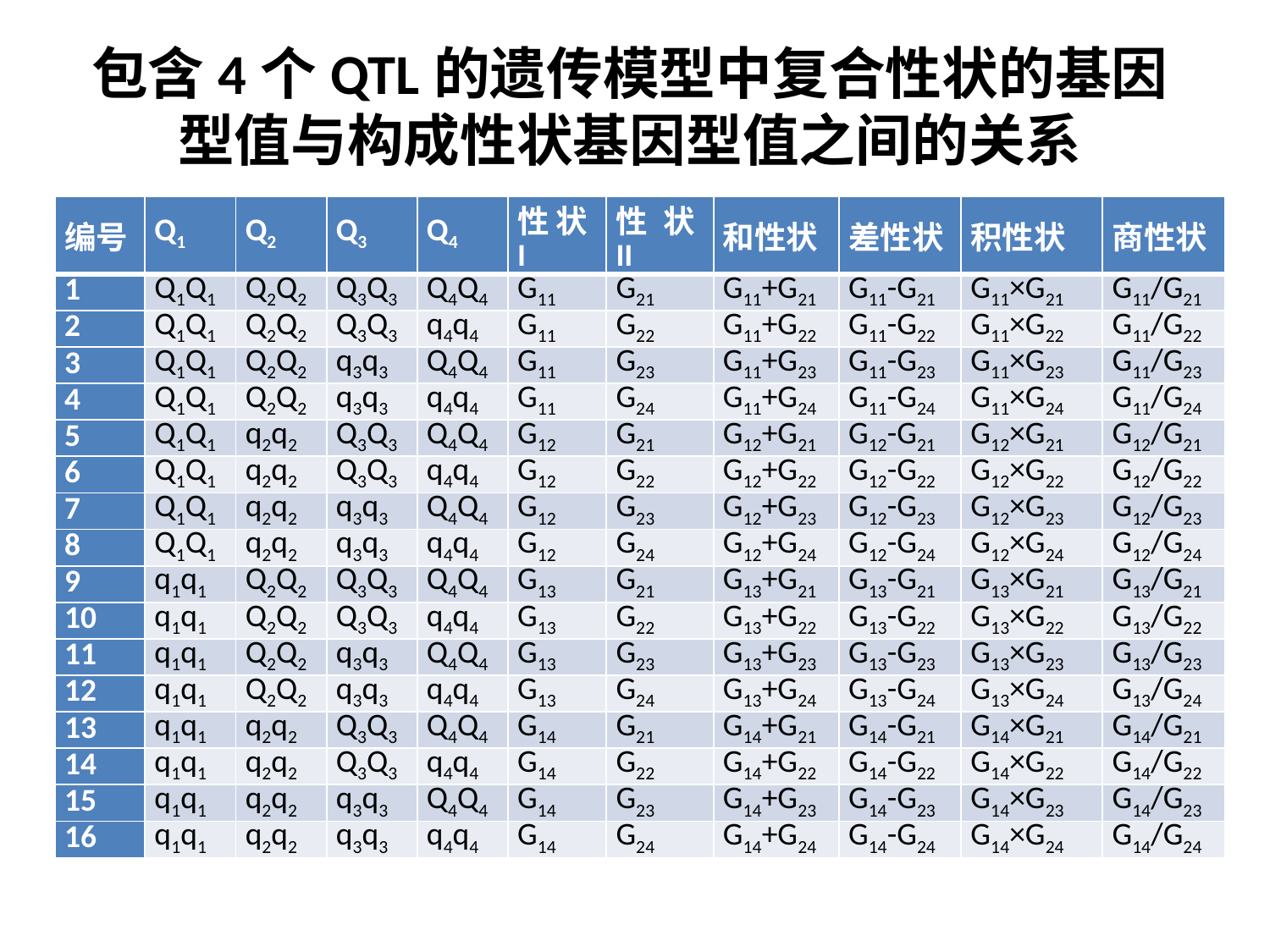

# 包含4个QTL的遗传模型中复合性状的基因型值与构成性状基因型值之间的关系
| 编号 | Q1 | Q2 | Q3 | Q4 | 性状I | 性状II | 和性状 | 差性状 | 积性状 | 商性状 |
| --- | --- | --- | --- | --- | --- | --- | --- | --- | --- | --- |
| 1 | Q1Q1 | Q2Q2 | Q3Q3 | Q4Q4 | G11 | G21 | G11+G21 | G11-G21 | G11×G21 | G11/G21 |
| 2 | Q1Q1 | Q2Q2 | Q3Q3 | q4q4 | G11 | G22 | G11+G22 | G11-G22 | G11×G22 | G11/G22 |
| 3 | Q1Q1 | Q2Q2 | q3q3 | Q4Q4 | G11 | G23 | G11+G23 | G11-G23 | G11×G23 | G11/G23 |
| 4 | Q1Q1 | Q2Q2 | q3q3 | q4q4 | G11 | G24 | G11+G24 | G11-G24 | G11×G24 | G11/G24 |
| 5 | Q1Q1 | q2q2 | Q3Q3 | Q4Q4 | G12 | G21 | G12+G21 | G12-G21 | G12×G21 | G12/G21 |
| 6 | Q1Q1 | q2q2 | Q3Q3 | q4q4 | G12 | G22 | G12+G22 | G12-G22 | G12×G22 | G12/G22 |
| 7 | Q1Q1 | q2q2 | q3q3 | Q4Q4 | G12 | G23 | G12+G23 | G12-G23 | G12×G23 | G12/G23 |
| 8 | Q1Q1 | q2q2 | q3q3 | q4q4 | G12 | G24 | G12+G24 | G12-G24 | G12×G24 | G12/G24 |
| 9 | q1q1 | Q2Q2 | Q3Q3 | Q4Q4 | G13 | G21 | G13+G21 | G13-G21 | G13×G21 | G13/G21 |
| 10 | q1q1 | Q2Q2 | Q3Q3 | q4q4 | G13 | G22 | G13+G22 | G13-G22 | G13×G22 | G13/G22 |
| 11 | q1q1 | Q2Q2 | q3q3 | Q4Q4 | G13 | G23 | G13+G23 | G13-G23 | G13×G23 | G13/G23 |
| 12 | q1q1 | Q2Q2 | q3q3 | q4q4 | G13 | G24 | G13+G24 | G13-G24 | G13×G24 | G13/G24 |
| 13 | q1q1 | q2q2 | Q3Q3 | Q4Q4 | G14 | G21 | G14+G21 | G14-G21 | G14×G21 | G14/G21 |
| 14 | q1q1 | q2q2 | Q3Q3 | q4q4 | G14 | G22 | G14+G22 | G14-G22 | G14×G22 | G14/G22 |
| 15 | q1q1 | q2q2 | q3q3 | Q4Q4 | G14 | G23 | G14+G23 | G14-G23 | G14×G23 | G14/G23 |
| 16 | q1q1 | q2q2 | q3q3 | q4q4 | G14 | G24 | G14+G24 | G14-G24 | G14×G24 | G14/G24 |